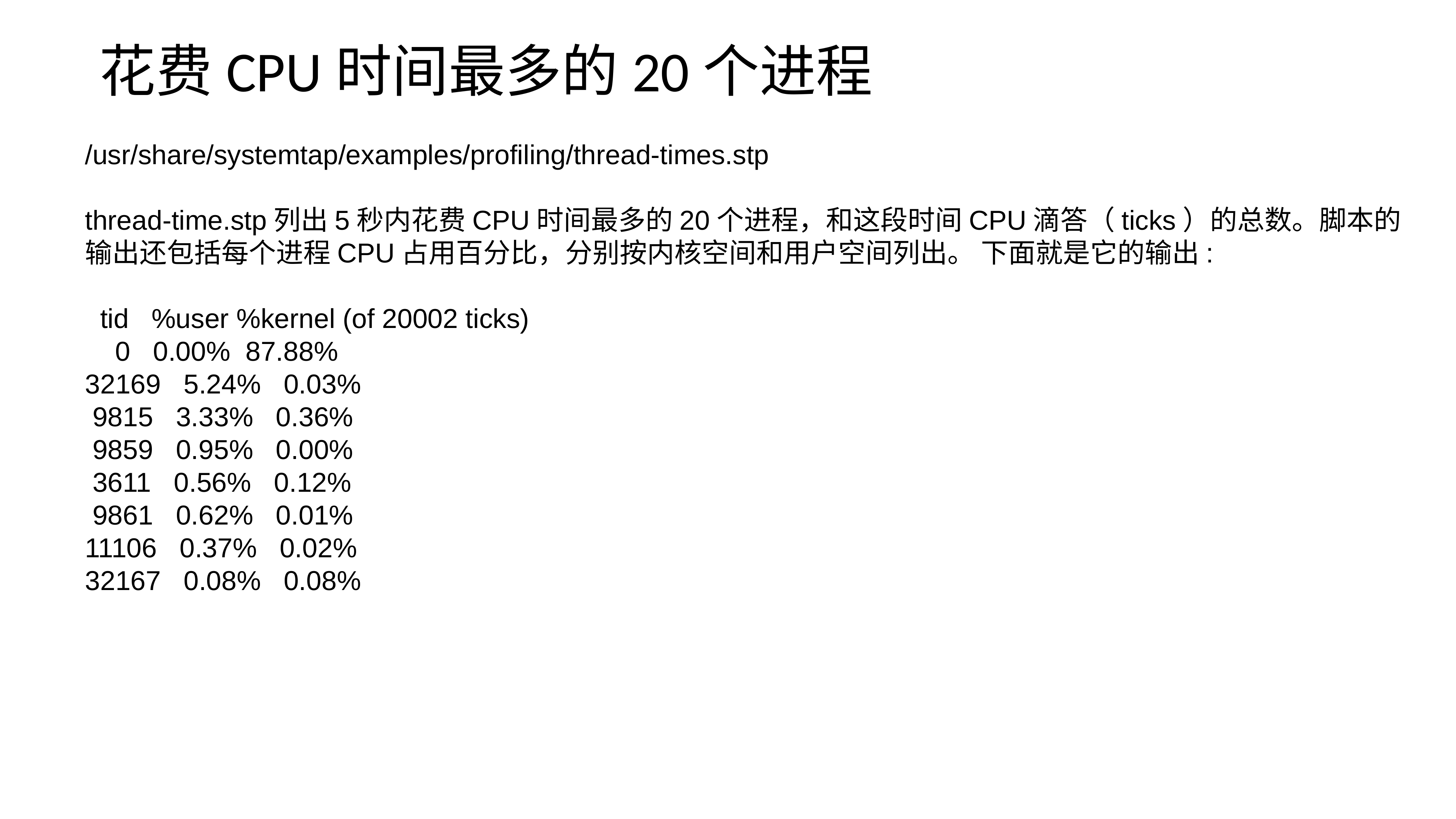

花费CPU时间最多的20个进程
/usr/share/systemtap/examples/profiling/thread-times.stp

thread-time.stp列出5秒内花费CPU时间最多的20个进程，和这段时间CPU滴答（ticks）的总数。脚本的输出还包括每个进程CPU占用百分比，分别按内核空间和用户空间列出。 下面就是它的输出:

  tid   %user %kernel (of 20002 ticks)
    0   0.00%  87.88%
32169   5.24%   0.03%
 9815   3.33%   0.36%
 9859   0.95%   0.00%
 3611   0.56%   0.12%
 9861   0.62%   0.01%
11106   0.37%   0.02%
32167   0.08%   0.08%